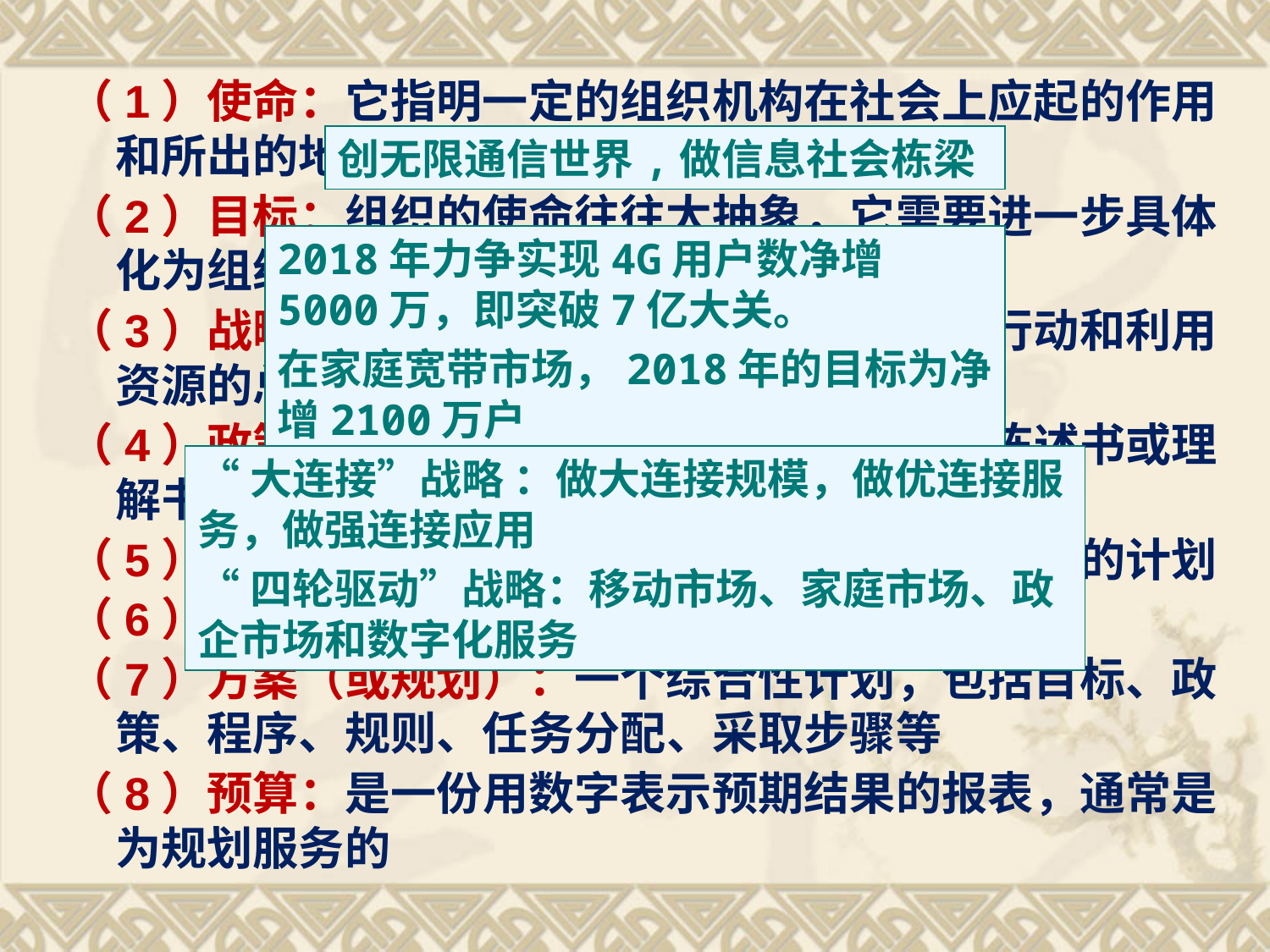

（1）使命：它指明一定的组织机构在社会上应起的作用和所出的地位
（2）目标：组织的使命往往太抽象，它需要进一步具体化为组织一定时期的目标和各部门的目标
（3）战略：是为了达到组织总目标而采取的行动和利用资源的总计划
（4）政策：是指导或沟通决策思想的全面的陈述书或理解书
（5）程序：是制定处理未来活动的一种必需方法的计划
（6）规则：详细阐明了必需行动或非必需的行动
（7）方案（或规划）：一个综合性计划，包括目标、政策、程序、规则、任务分配、采取步骤等
（8）预算：是一份用数字表示预期结果的报表，通常是为规划服务的
创无限通信世界,做信息社会栋梁
2018年力争实现4G用户数净增5000万，即突破7亿大关。
在家庭宽带市场，2018年的目标为净增2100万户
物联网连接数上，预计2018年净增1.2亿，以期总连接数突破14亿。
持续开展 5G 试验，打造 5G 行业生态，力争实现 5G 全方位引领
“大连接”战略 ：做大连接规模，做优连接服务，做强连接应用
“四轮驱动”战略：移动市场、家庭市场、政企市场和数字化服务